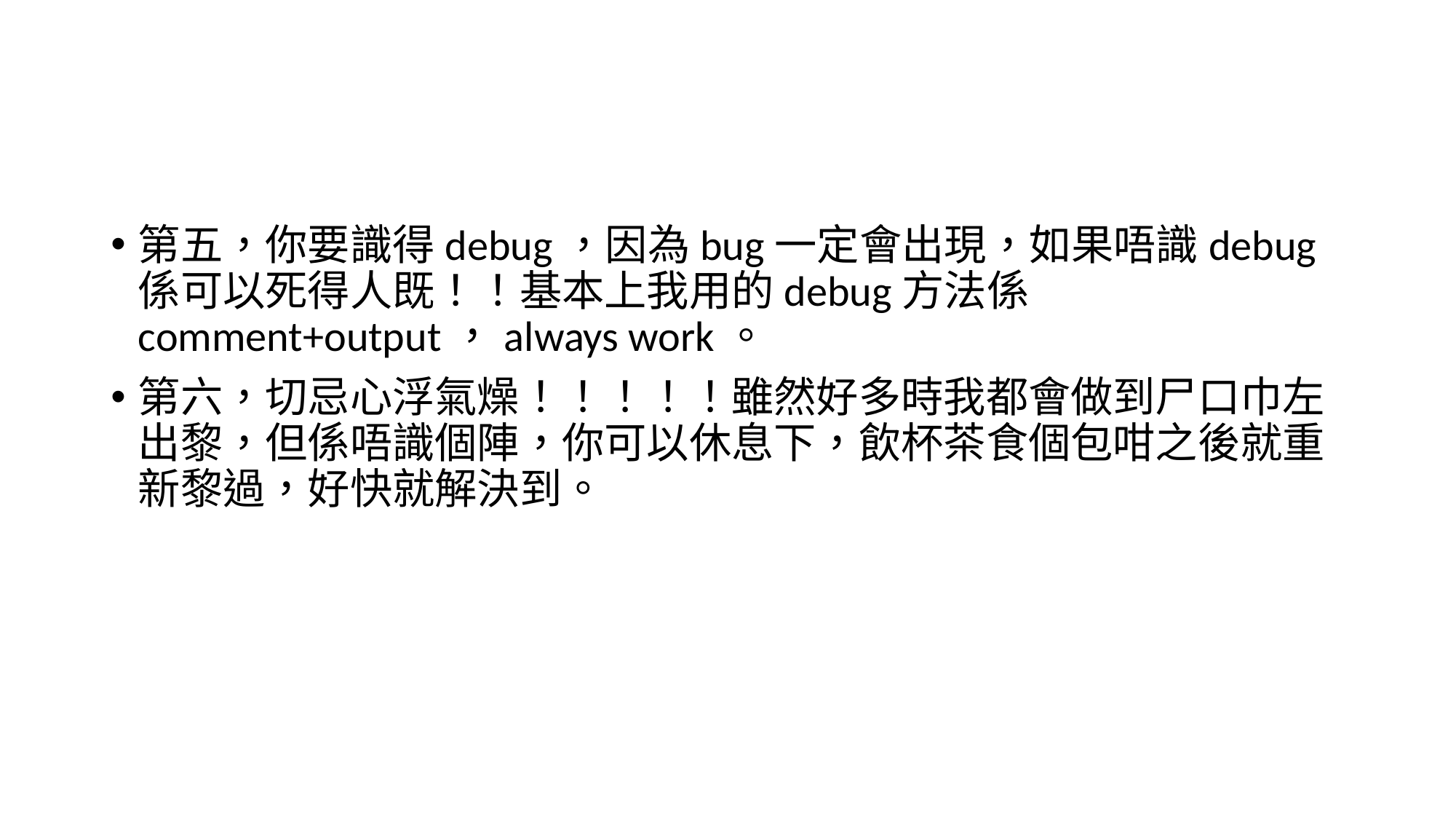

#
第五，你要識得debug，因為bug一定會出現，如果唔識debug係可以死得人既！！基本上我用的debug方法係comment+output，always work。
第六，切忌心浮氣燥！！！！！雖然好多時我都會做到尸口巾左出黎，但係唔識個陣，你可以休息下，飲杯茶食個包咁之後就重新黎過，好快就解決到。